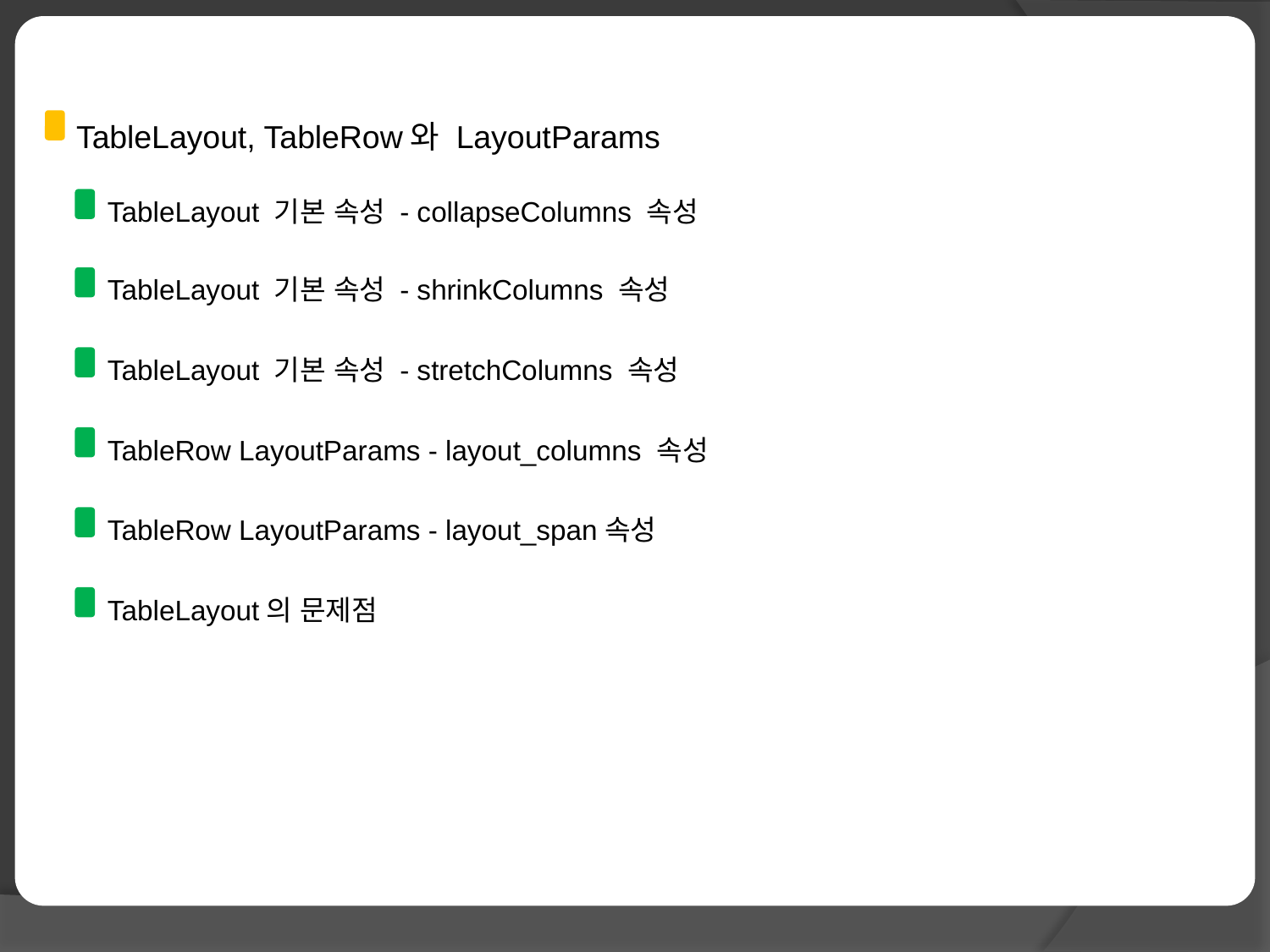

TableLayout, TableRow와 LayoutParams
TableLayout 기본 속성 - collapseColumns 속성

TableLayout 기본 속성 - shrinkColumns 속성

TableLayout 기본 속성 - stretchColumns 속성

TableRow LayoutParams - layout_columns 속성

TableRow LayoutParams - layout_span속성

TableLayout의 문제점